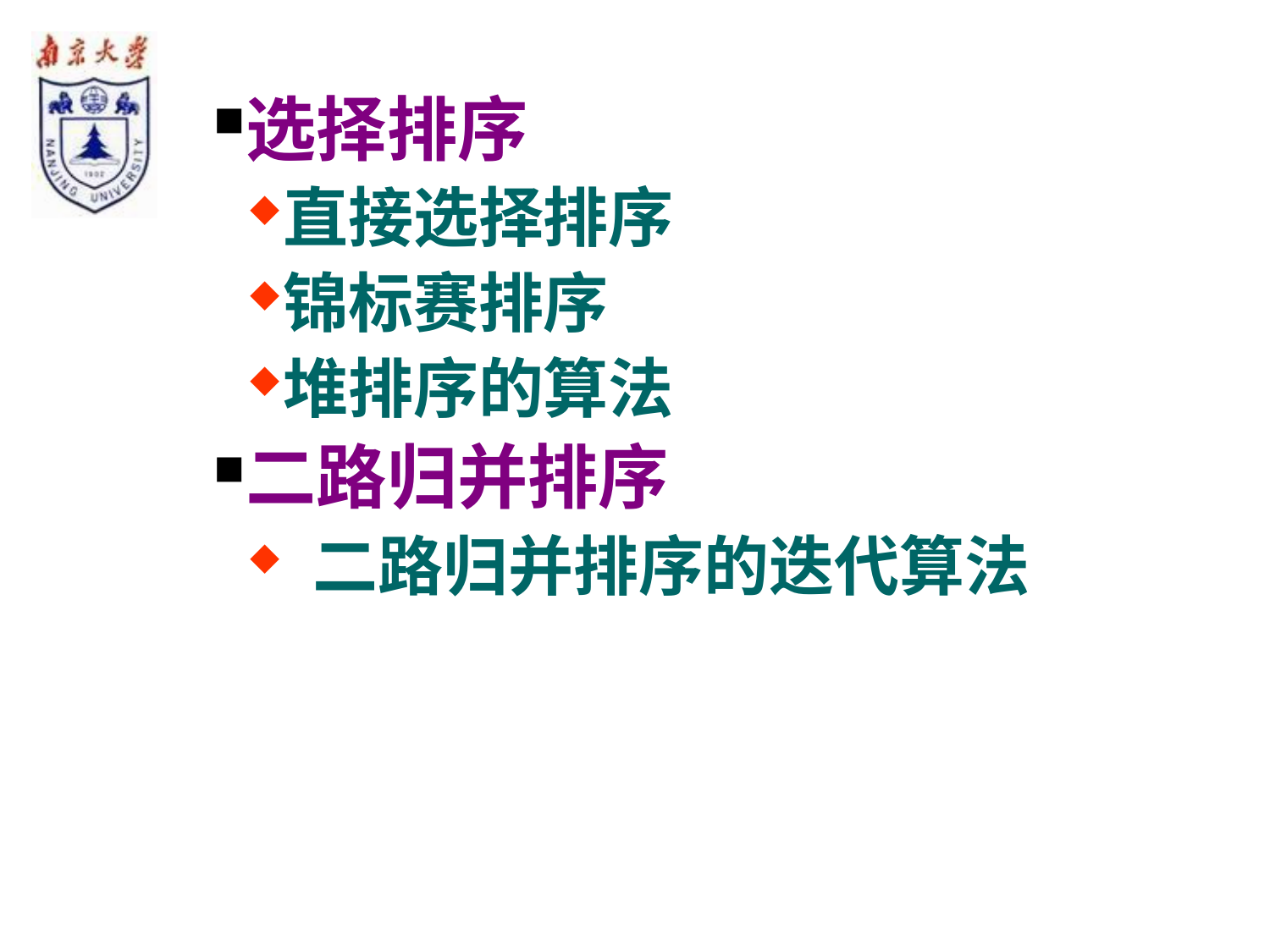

选择排序
直接选择排序
锦标赛排序
堆排序的算法
二路归并排序
 二路归并排序的迭代算法